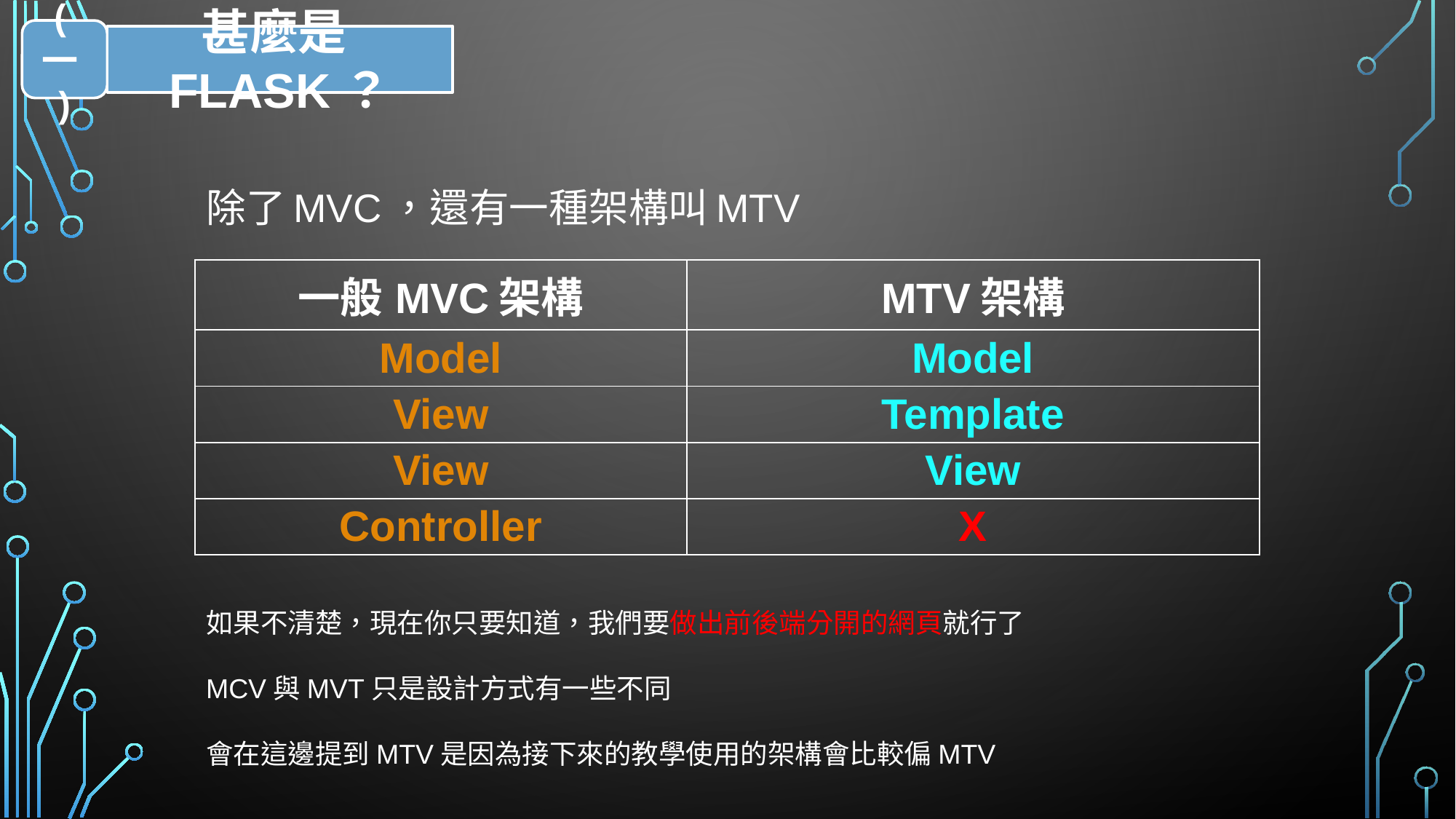

(一)
甚麼是FLASK？
# 除了MVC，還有一種架構叫MTV
| 一般MVC架構 | MTV架構 |
| --- | --- |
| Model | Model |
| View | Template |
| View | View |
| Controller | X |
如果不清楚，現在你只要知道，我們要做出前後端分開的網頁就行了

MCV與MVT只是設計方式有一些不同

會在這邊提到MTV是因為接下來的教學使用的架構會比較偏MTV